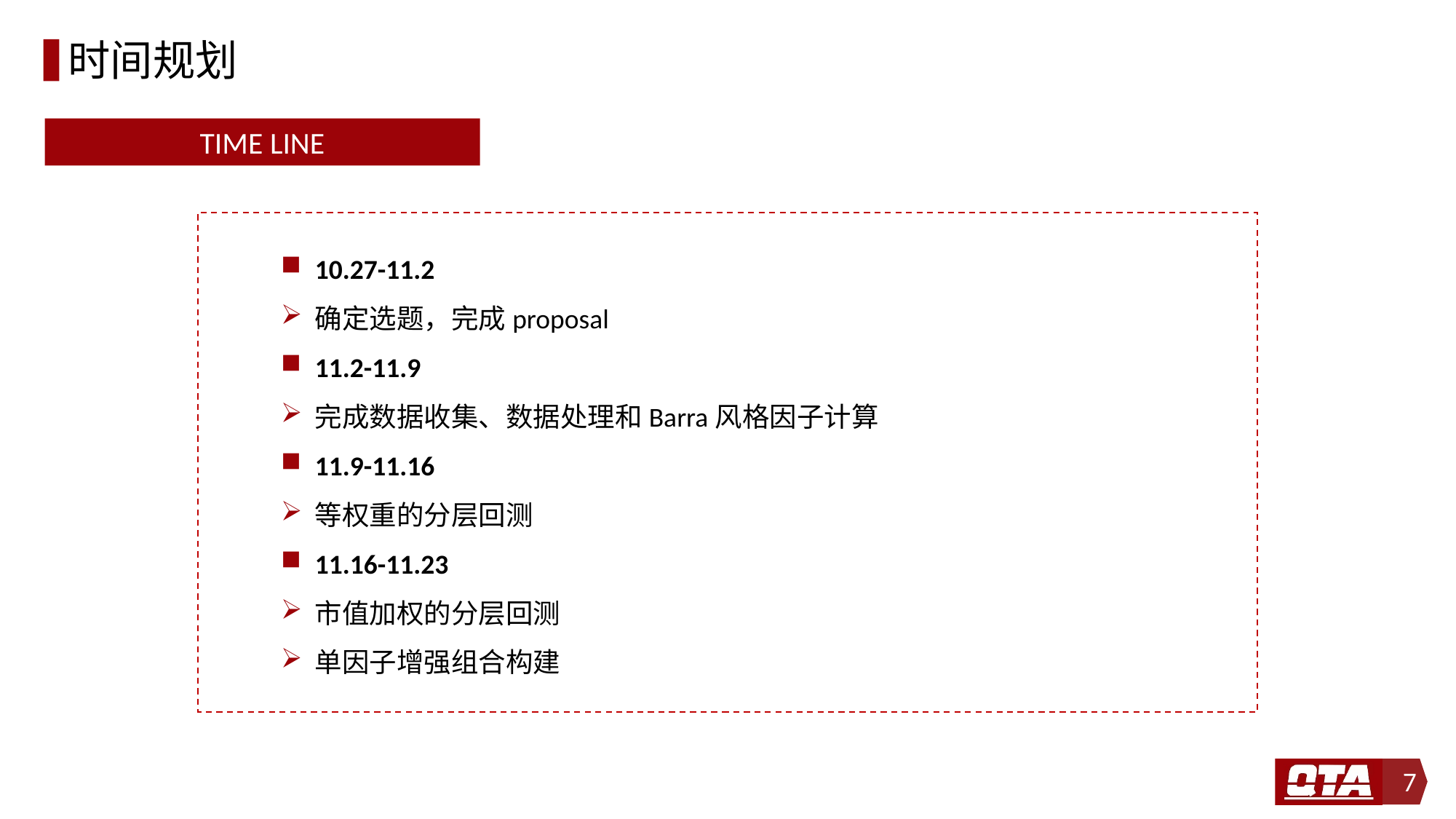

# 时间规划
TIME LINE

10.27-11.2
确定选题，完成proposal
11.2-11.9
完成数据收集、数据处理和Barra风格因子计算
11.9-11.16
等权重的分层回测
11.16-11.23
市值加权的分层回测
单因子增强组合构建

7